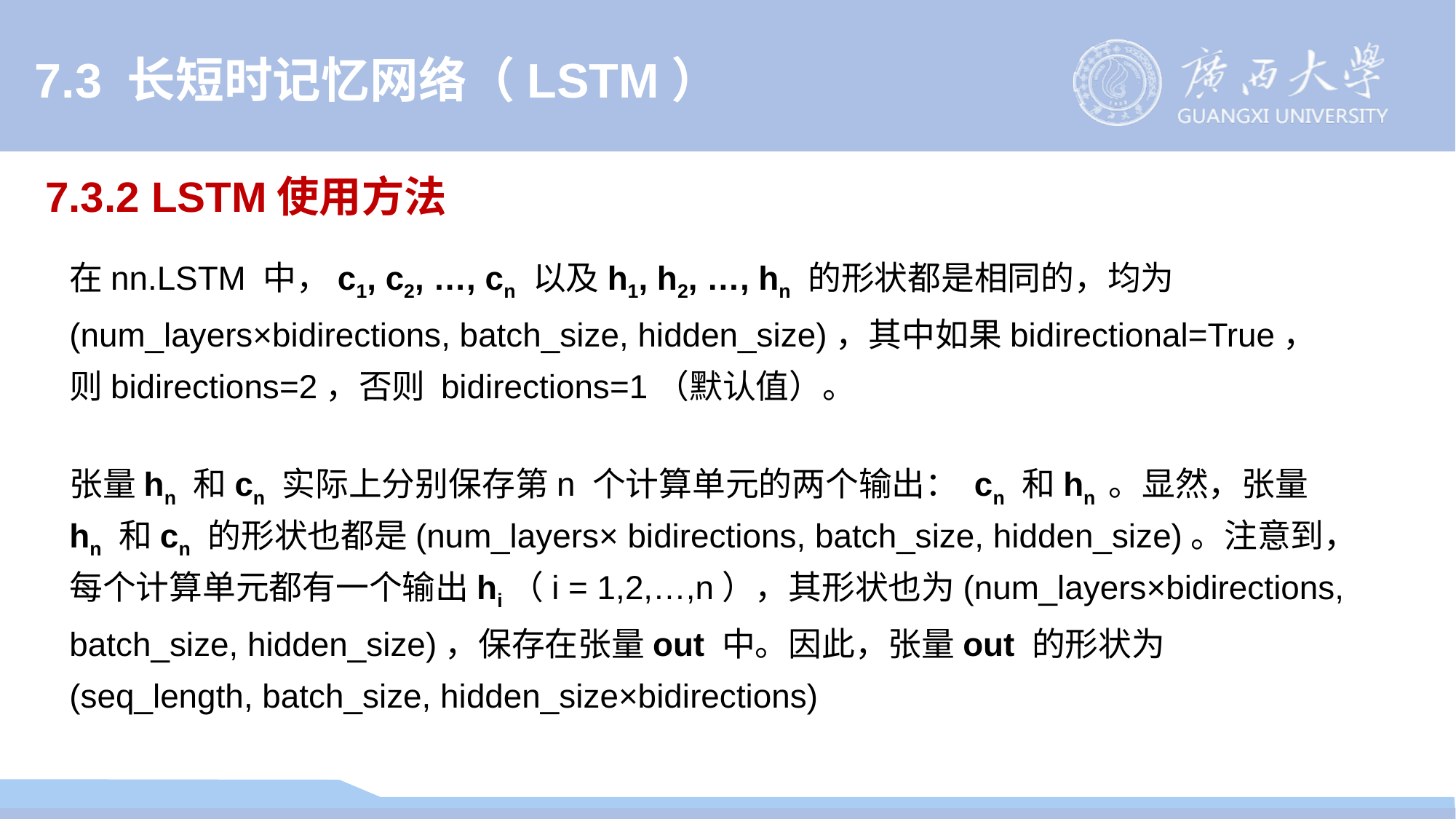

7.3 长短时记忆网络（LSTM）
7.3.2 LSTM使用方法
在nn.LSTM 中，c1, c2, …, cn 以及h1, h2, …, hn 的形状都是相同的，均为(num_layers×bidirections, batch_size, hidden_size)，其中如果bidirectional=True，则bidirections=2，否则 bidirections=1（默认值）。

张量hn 和cn 实际上分别保存第n 个计算单元的两个输出： cn 和hn 。显然，张量hn 和cn 的形状也都是(num_layers× bidirections, batch_size, hidden_size)。注意到，每个计算单元都有一个输出hi（i = 1,2,…,n），其形状也为(num_layers×bidirections, batch_size, hidden_size)，保存在张量out 中。因此，张量out 的形状为(seq_length, batch_size, hidden_size×bidirections)